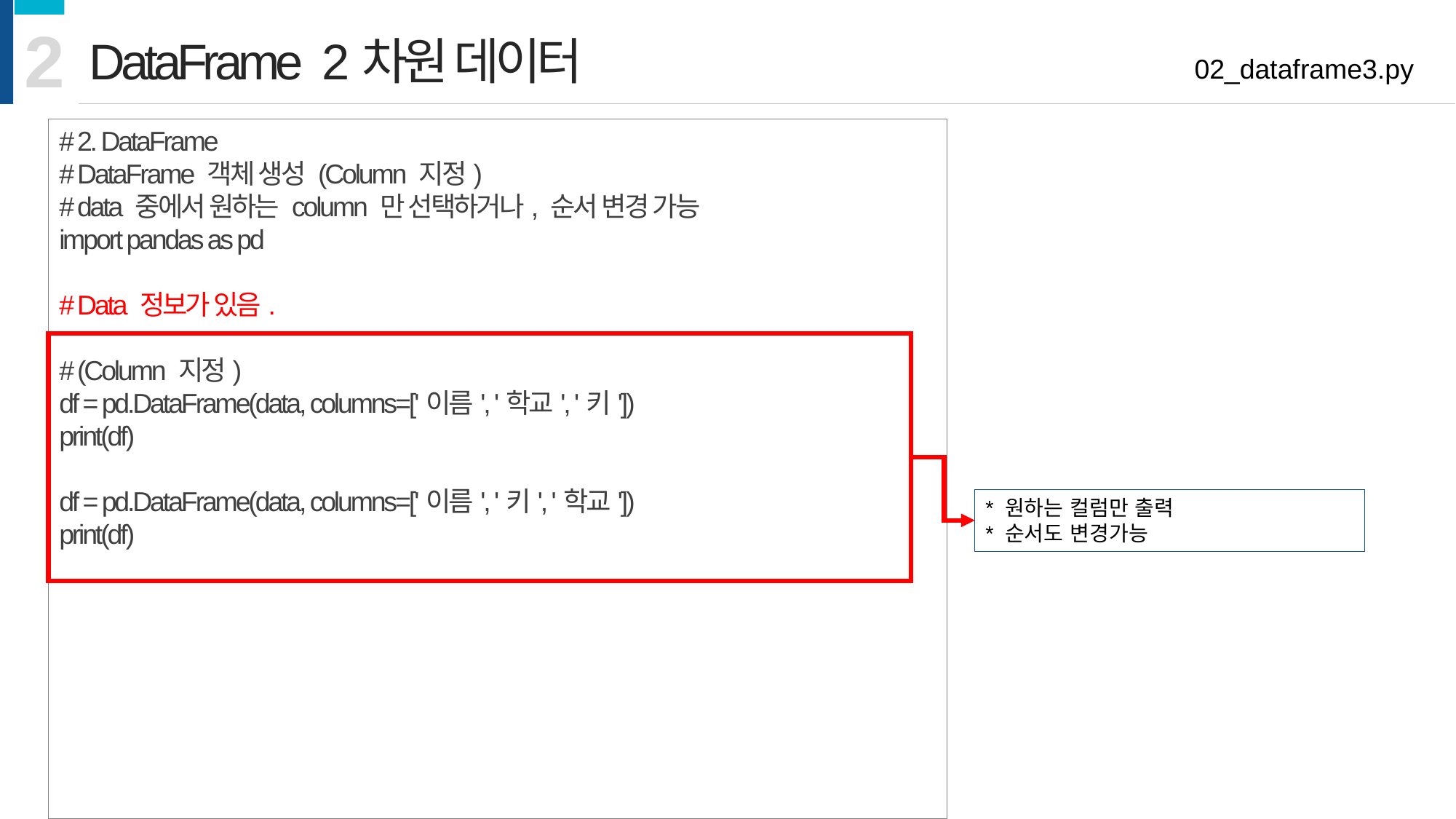

2
DataFrame  2차원 데이터
02_dataframe3.py
# 2. DataFrame
# DataFrame 객체 생성 (Column 지정)
# data 중에서 원하는 column 만 선택하거나, 순서 변경 가능
import pandas as pd

# Data 정보가 있음.

# (Column 지정)
df = pd.DataFrame(data, columns=['이름', '학교', '키'])
print(df)

df = pd.DataFrame(data, columns=['이름', '키', '학교'])
print(df)

* 원하는 컬럼만 출력
* 순서도 변경가능